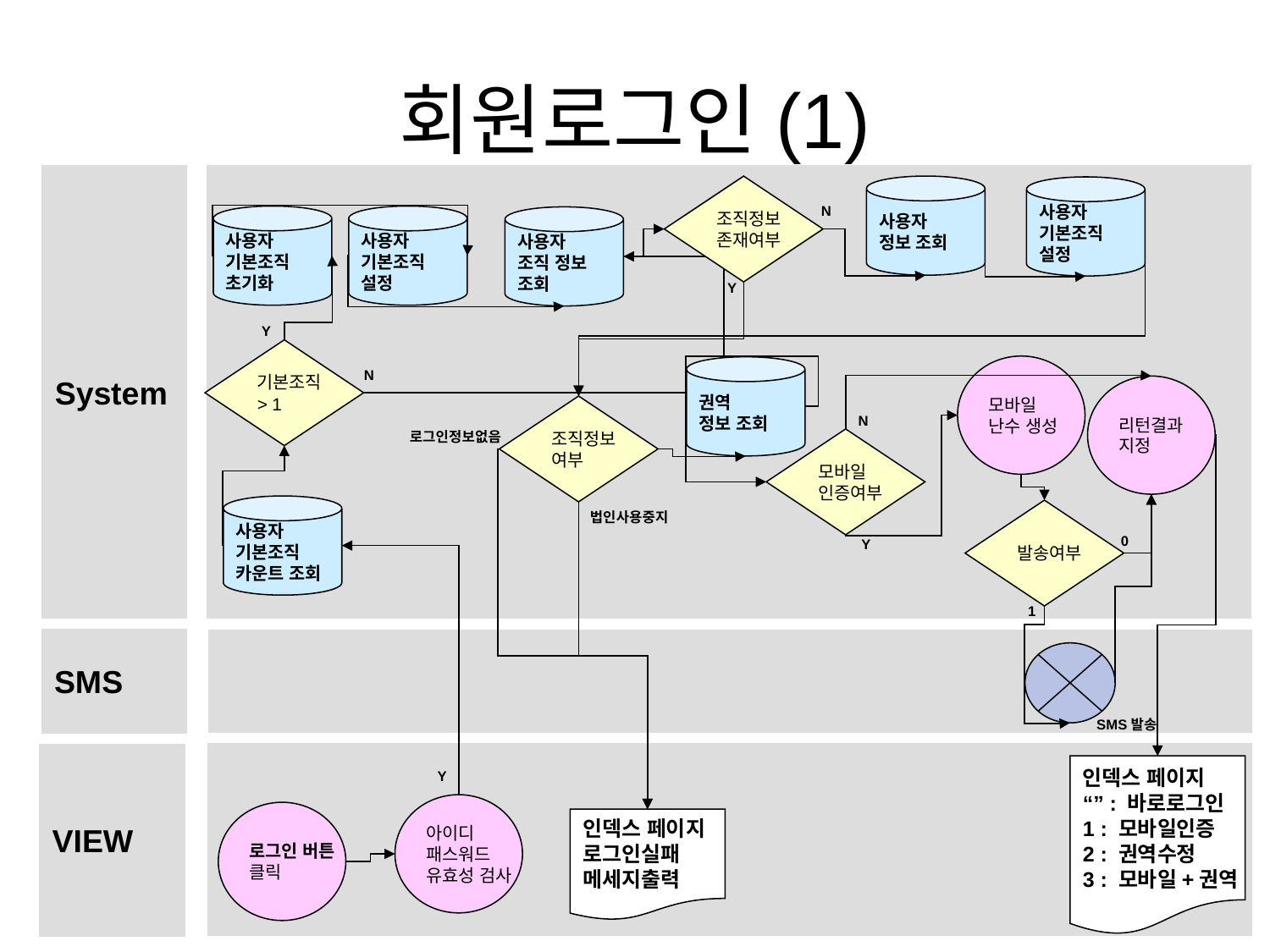

# 회원로그인(1)
System

조직정보
존재여부
사용자
정보 조회
사용자
기본조직
설정
N
사용자
기본조직
초기화
사용자
기본조직
설정
사용자
조직 정보
조회
Y
Y
기본조직
> 1
모바일
난수 생성
권역
정보 조회
N
리턴결과
지정
조직정보
여부
N
로그인정보없음
모바일
인증여부
사용자
기본조직
카운트 조회
발송여부
법인사용중지
0
Y
1
SMS

SMS발송

VIEW
인덱스 페이지
“” : 바로로그인
1 : 모바일인증
2 : 권역수정
3 : 모바일+권역
Y
아이디
패스워드
유효성 검사
로그인 버튼
클릭
인덱스 페이지
로그인실패
메세지출력